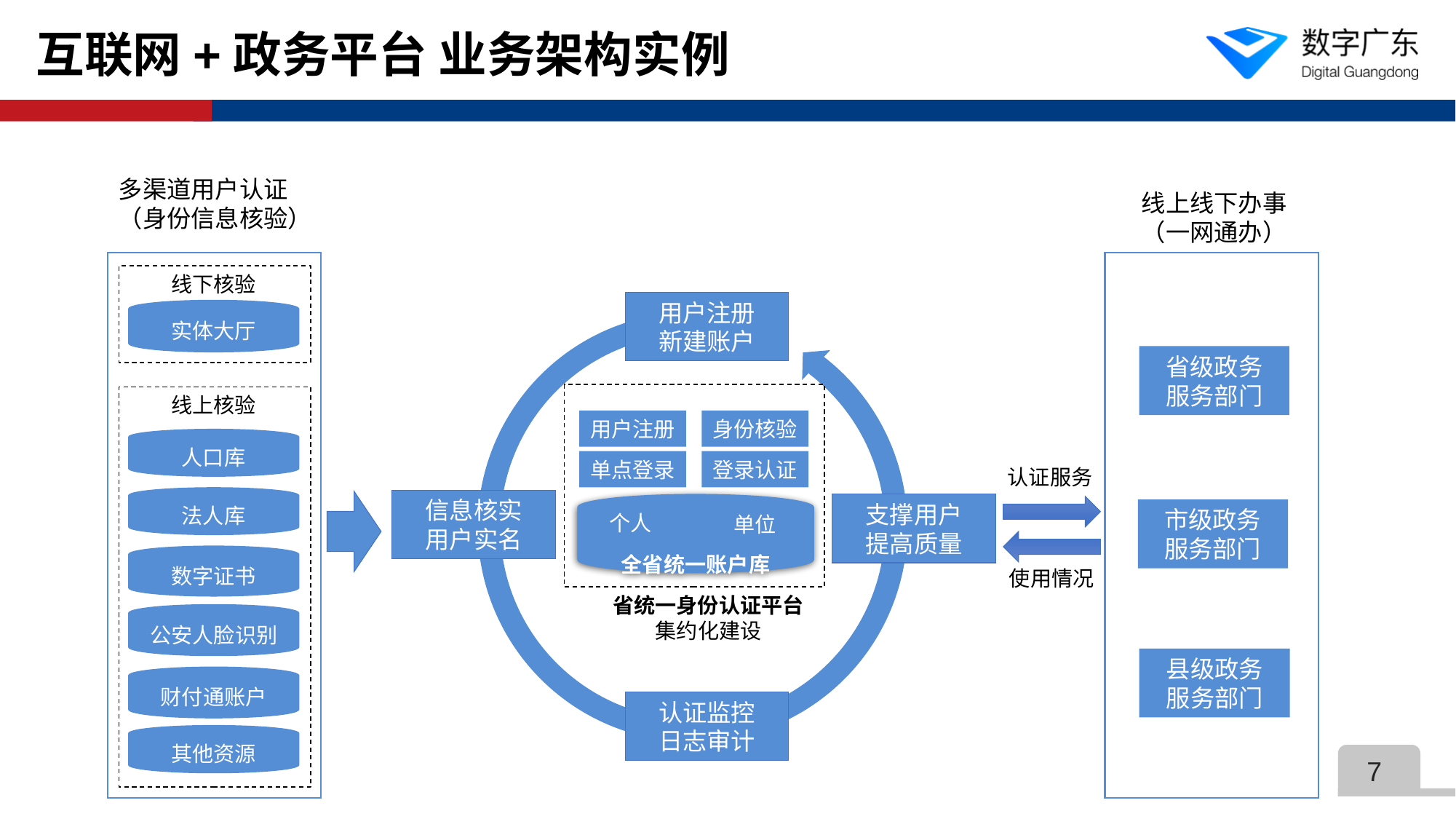

互联网+政务平台 业务架构实例
多渠道用户认证
（身份信息核验）
线上线下办事
（一网通办）

线下核验
用户注册
新建账户
实体大厅

省级政务
服务部门

线上核验

身份核验
用户注册
人口库
单点登录
登录认证
认证服务
法人库
信息核实
用户实名

全省统一账户库
支撑用户
提高质量

个人
市级政务
服务部门
单位

数字证书
使用情况
省统一身份认证平台
集约化建设
公安人脸识别
县级政务
服务部门
财付通账户
认证监控
日志审计
其他资源